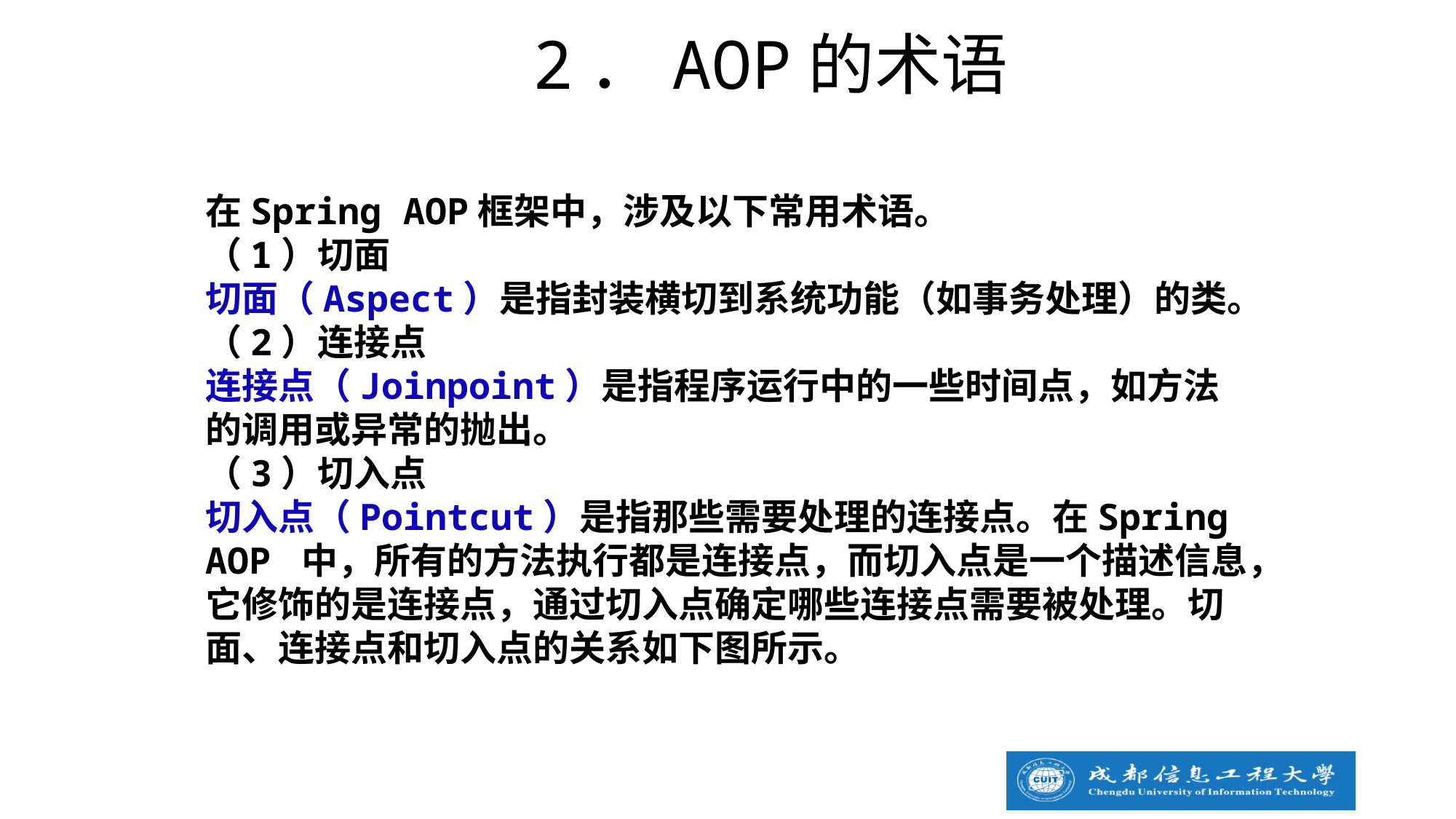

2．AOP的术语
在Spring AOP框架中，涉及以下常用术语。
（1）切面
切面（Aspect）是指封装横切到系统功能（如事务处理）的类。
（2）连接点
连接点（Joinpoint）是指程序运行中的一些时间点，如方法的调用或异常的抛出。
（3）切入点
切入点（Pointcut）是指那些需要处理的连接点。在Spring AOP 中，所有的方法执行都是连接点，而切入点是一个描述信息，它修饰的是连接点，通过切入点确定哪些连接点需要被处理。切面、连接点和切入点的关系如下图所示。